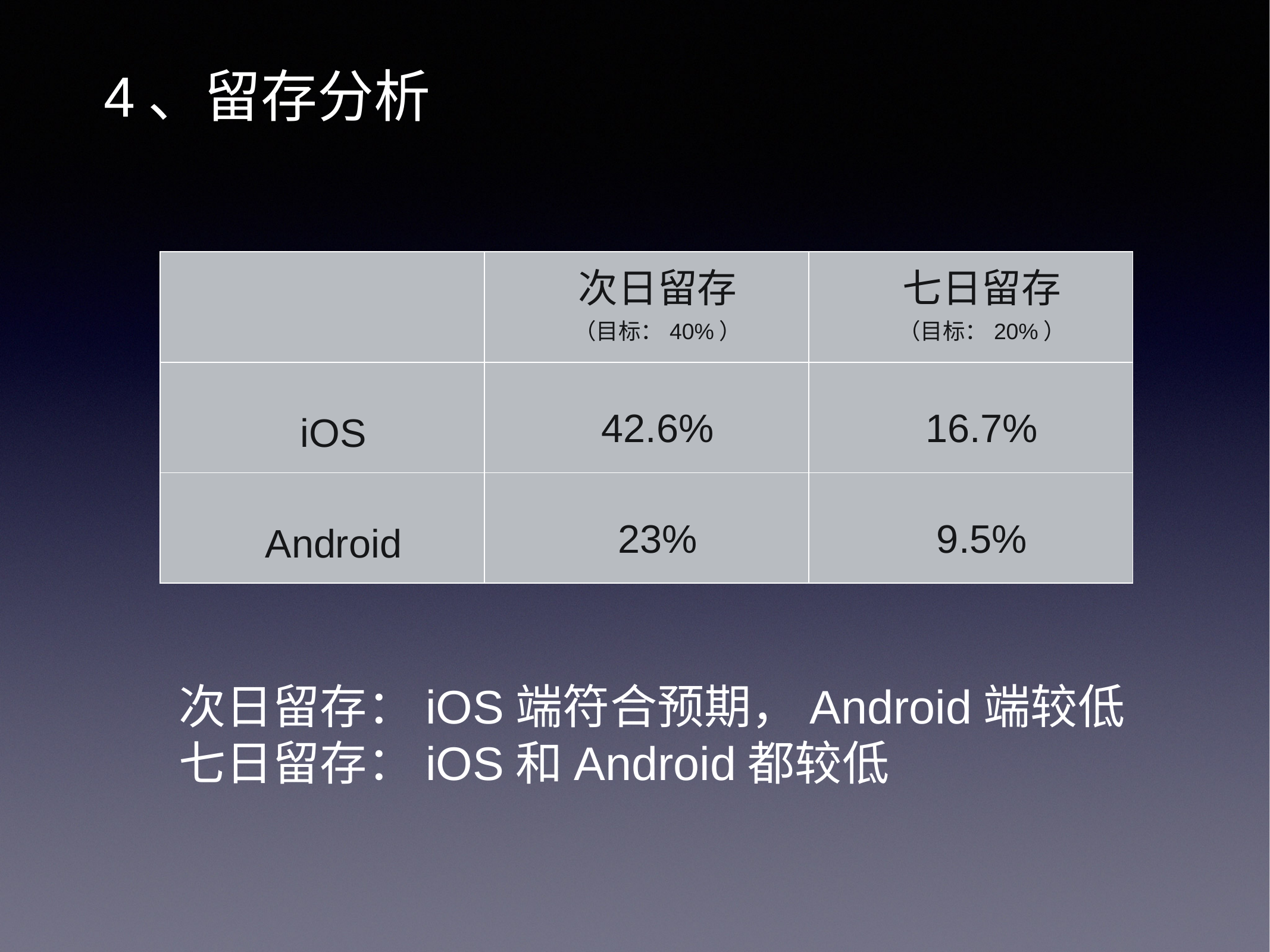

4、留存分析
|  | 次日留存 （目标：40%） | 七日留存 （目标：20%） |
| --- | --- | --- |
| iOS | 42.6% | 16.7% |
| Android | 23% | 9.5% |
次日留存：iOS端符合预期，Android端较低
七日留存：iOS和Android都较低